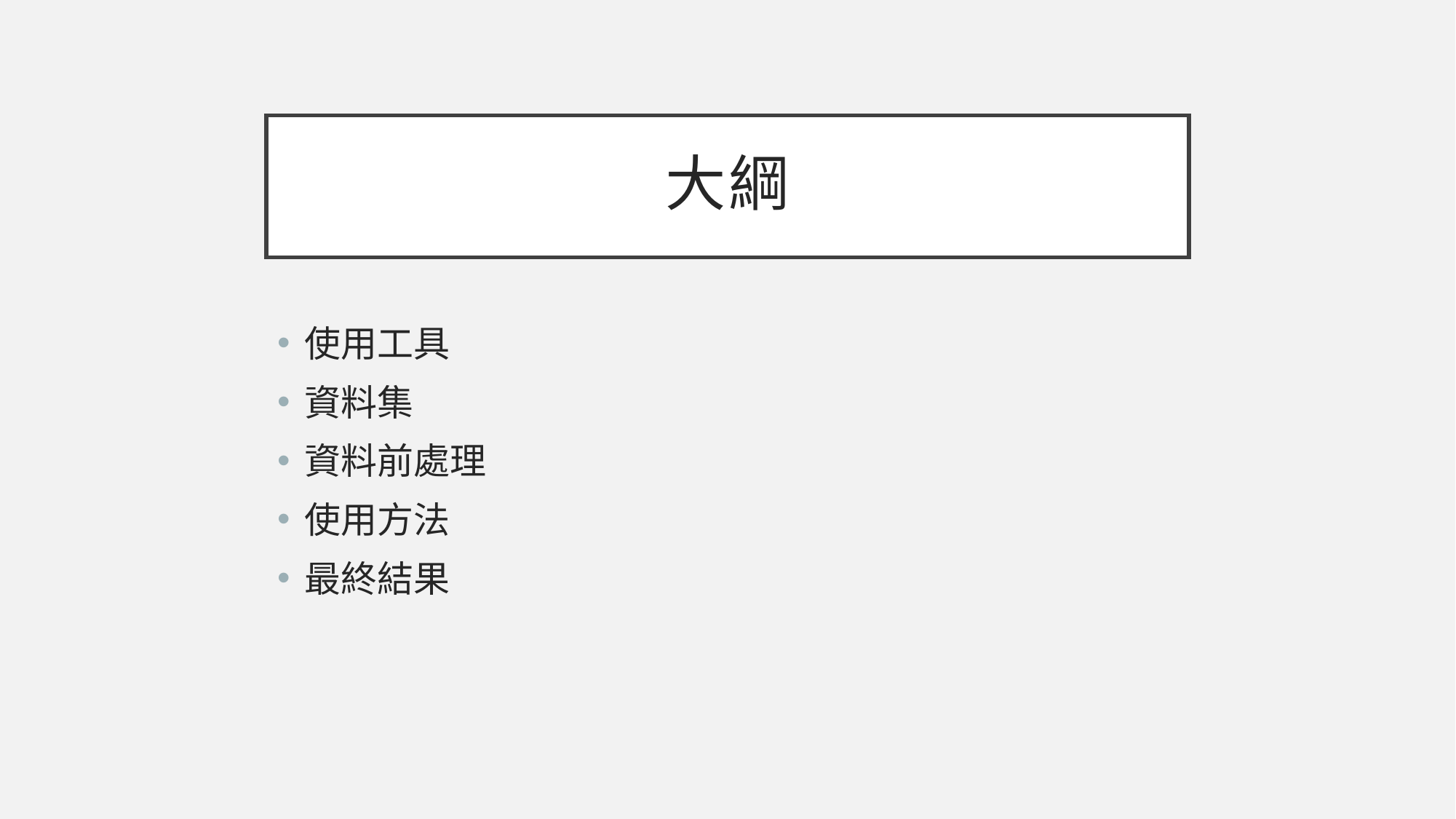

# 大綱
使用工具
資料集
資料前處理
使用方法
最終結果